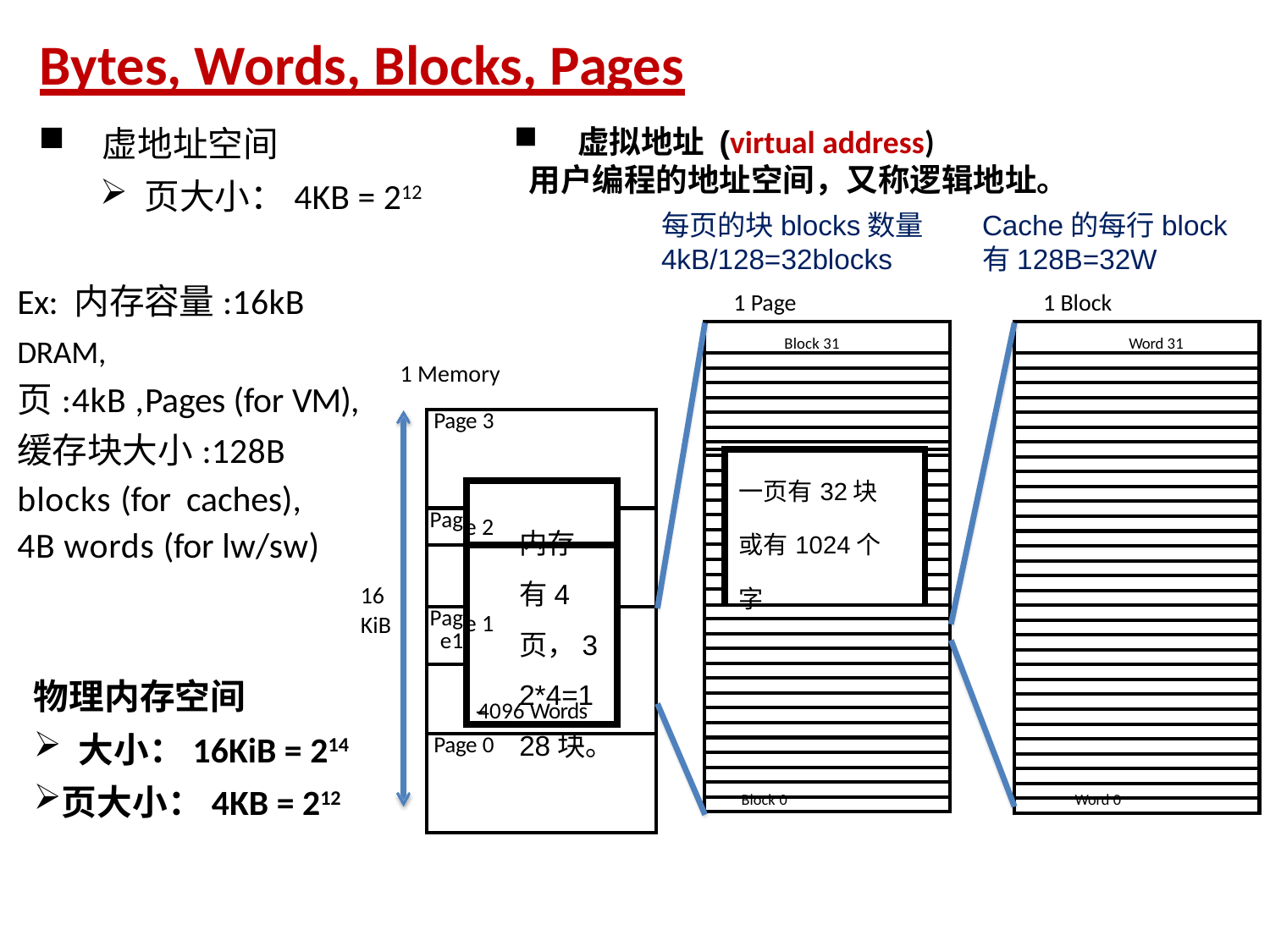

# Bytes, Words, Blocks, Pages
虚地址空间
 页大小：4KB = 212
虚拟地址 (virtual address)
 用户编程的地址空间，又称逻辑地址。
Cache的每行block
有128B=32W
每页的块blocks数量
4kB/128=32blocks
Computer Science 61C Fall 2016
Ex: 内存容量:16kB DRAM,
页:4kB ,Pages (for VM),
缓存块大小:128B blocks (for  caches),
4B words (for lw/sw)
1 Page
1 Block

| Block 31 |  |  |
| --- | --- | --- |
|  |  |  |
|  |  |  |
|  |  |  |
|  |  |  |
|  |  |  |
|  |  |  |
|  |  |  |
|  | 一页有32块或有1024个字 |  |
|  |  |  |
|  |  |  |
|  |  |  |
|  |  |  |
|  |  |  |
|  |  |  |
|  |  |  |
|  |  |  |
|  |  |  |
|  |  |  |
|  |  |  |
|  |  |  |
|  |  |  |
|  |  |  |
|  |  |  |
|  |  |  |
|  |  |  |
|  |  |  |
|  |  |  |
|  |  |  |
|  |  |  |
|  |  |  |
|  |  |  |
|  |  |  |
| Word 31 |
| --- |
|  |
|  |
|  |
|  |
|  |
|  |
|  |
|  |
|  |
|  |
|  |
|  |
|  |
|  |
|  |
|  |
|  |
|  |
|  |
|  |
|  |
|  |
|  |
|  |
|  |
|  |
|  |
|  |
|  |
|  |
|  |

1 Memory

| Page 3 |  |  |
| --- | --- | --- |
|  |  |  |
| Pag |  |  |
|  |  |  |
|  |  |  |
|  |  |  |
| Page1 |  |  |
|  | -­‐ 4096 Words |  |
|  |  |  |
| Page 0 |  |  |

内存有4页，32*4=128块。
e 2

e 1
16
KiB

物理内存空间
 大小：16KiB = 214
页大小：4KB = 212

Block 0
Word 0